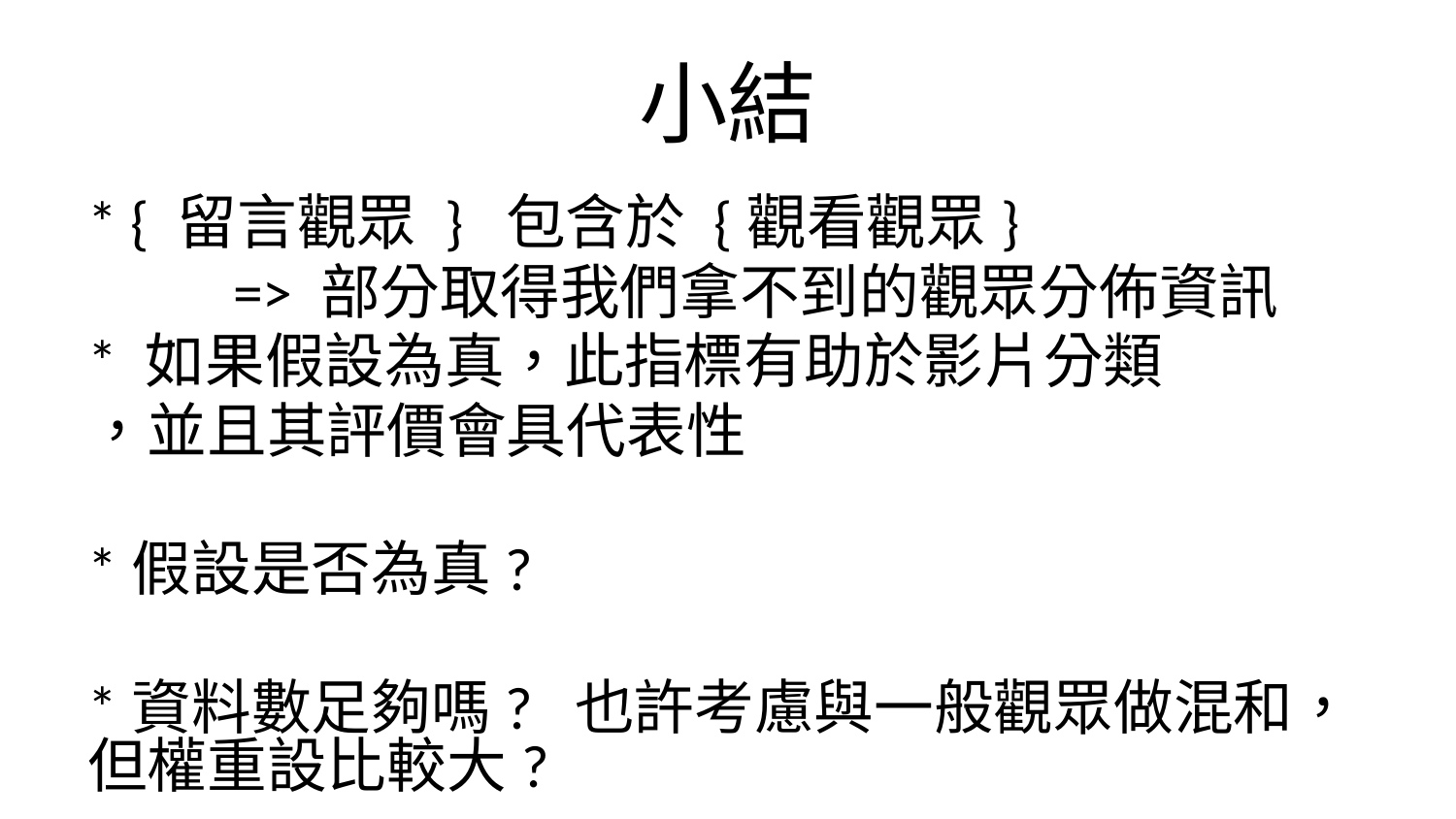

# 小結
* { 留言觀眾 }  包含於 {觀看觀眾}
	=> 部分取得我們拿不到的觀眾分佈資訊
* 如果假設為真，此指標有助於影片分類
，並且其評價會具代表性

*假設是否為真?

*資料數足夠嗎?  也許考慮與一般觀眾做混和，但權重設比較大?